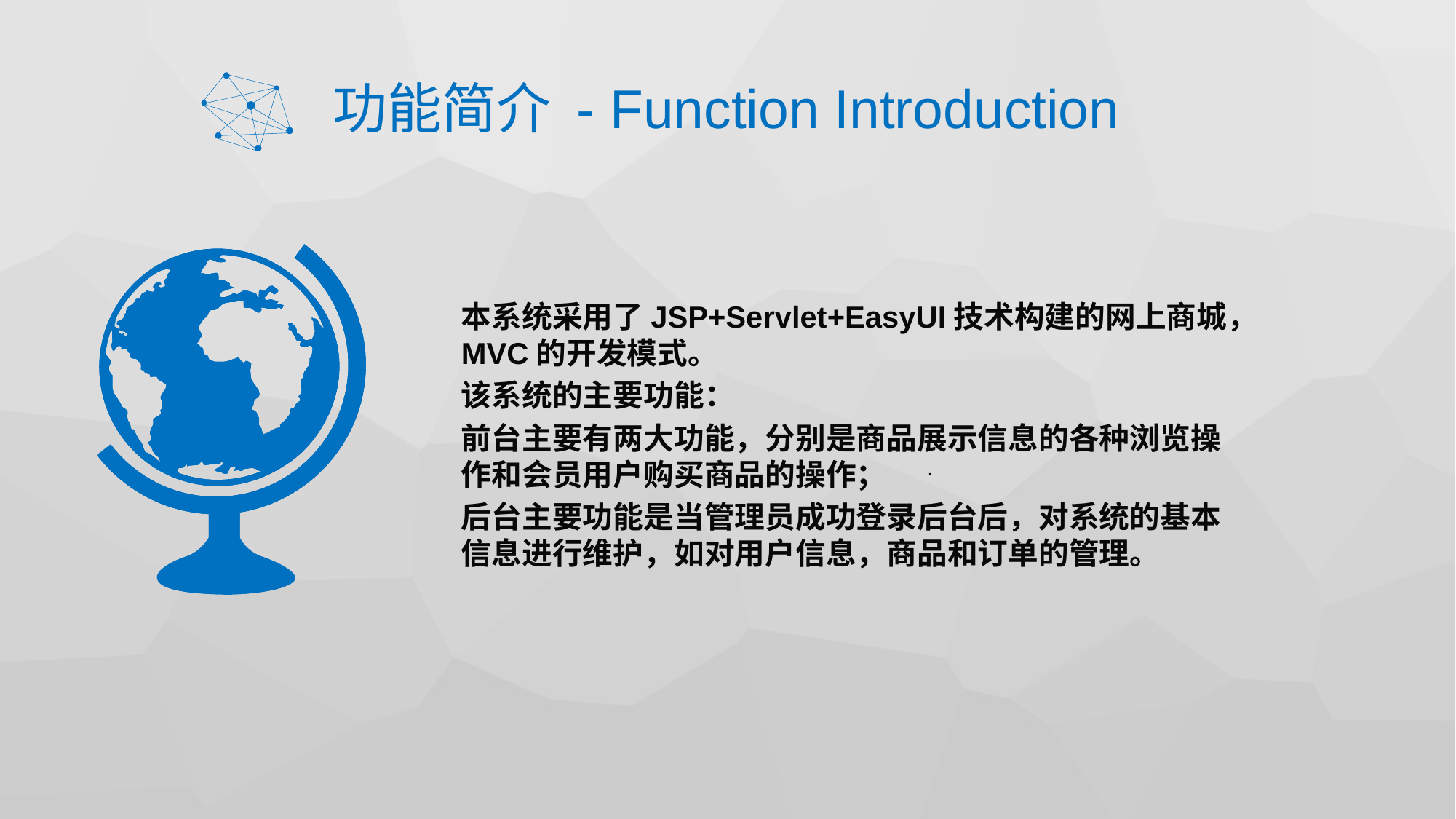

# 功能简介 - Function Introduction

本系统采用了JSP+Servlet+EasyUI技术构建的网上商城，MVC的开发模式。
该系统的主要功能：
前台主要有两大功能，分别是商品展示信息的各种浏览操作和会员用户购买商品的操作；
后台主要功能是当管理员成功登录后台后，对系统的基本信息进行维护，如对用户信息，商品和订单的管理。
.